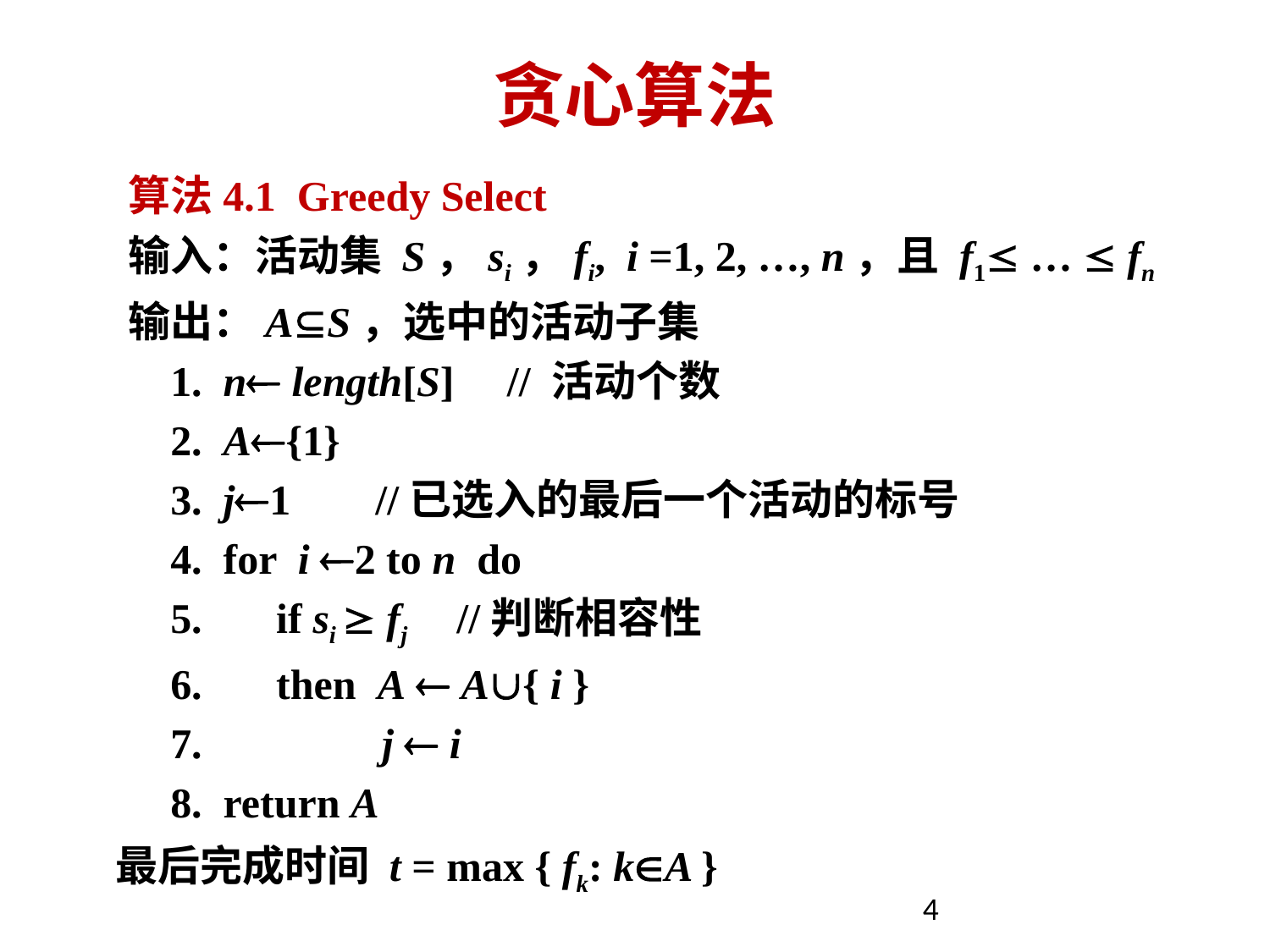

# 贪心算法
算法4.1  Greedy Select
输入：活动集 S，si，fi,  i =1, 2, …, n，且 f1≤ … ≤ fn
输出：A⊆S，选中的活动子集
    1.  n← length[S]     // 活动个数
    2.  A←{1}
    3.  j←1        //已选入的最后一个活动的标号
    4.  for  i ←2 to n  do
    5.       if si ≥ fj        //判断相容性
    6.       then  A ← A∪{ i }
    7.                 j ← i
    8.  return A
最后完成时间 t = max { fk: k∈A }
4